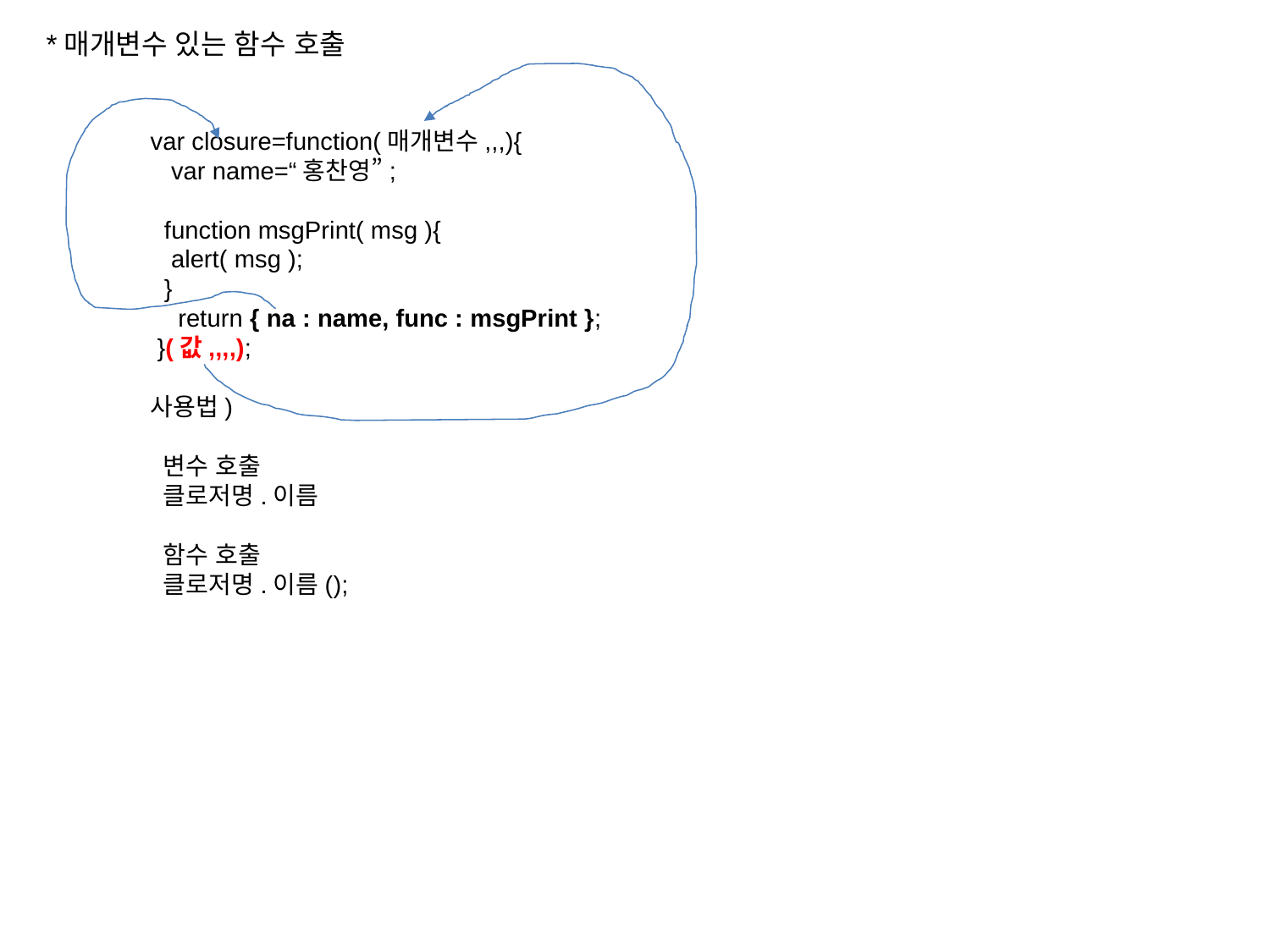

*매개변수 있는 함수 호출

var closure=function(매개변수,,,){
   var name=“홍찬영”;

  function msgPrint( msg ){
   alert( msg );
  }
    return { na : name, func : msgPrint };
 }(값,,,,);

사용법)

 변수 호출
 클로저명.이름

 함수 호출
 클로저명.이름();